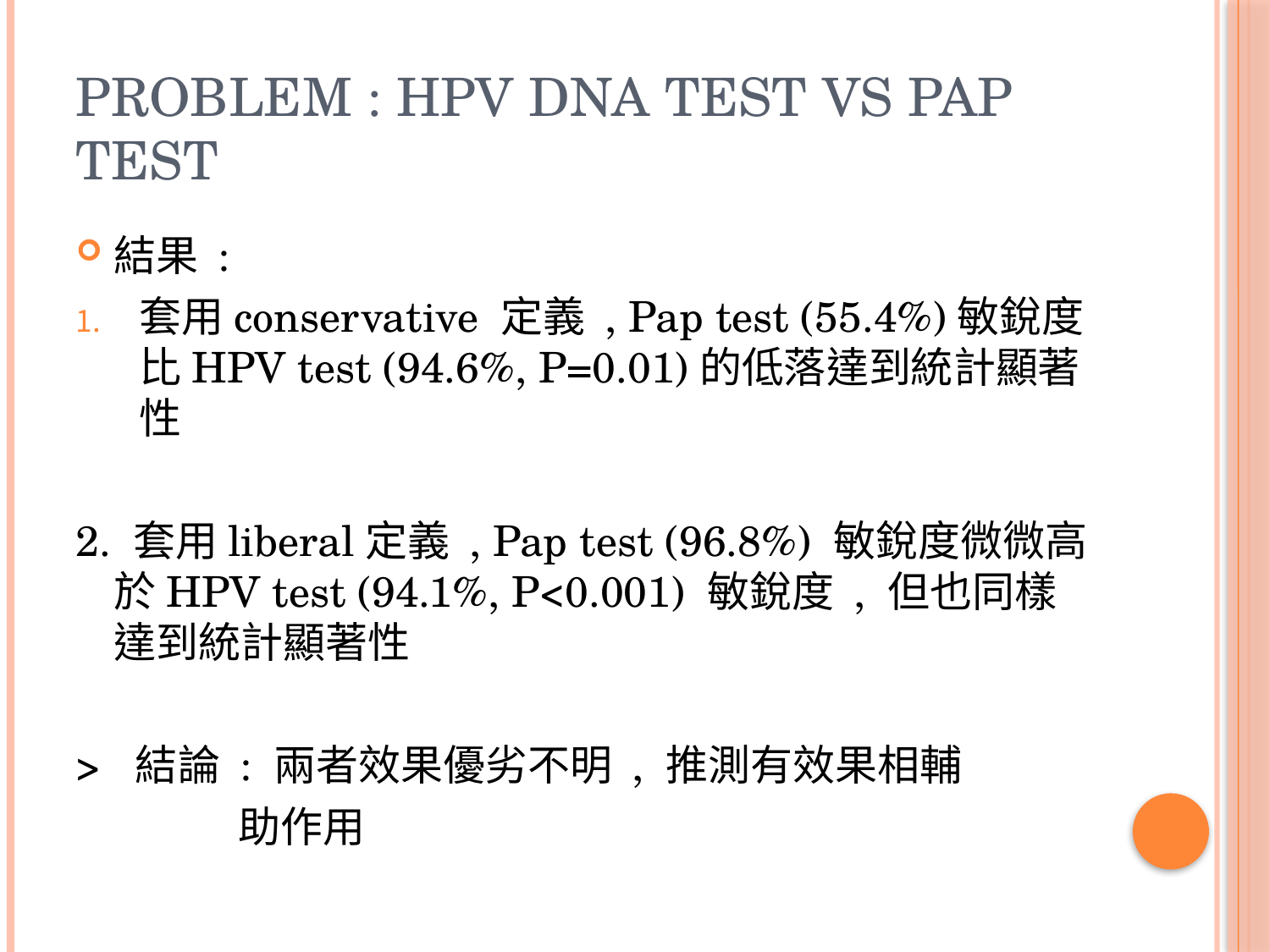

# Problem : HPV DNA test vs Pap test
結果 :
套用conservative 定義 , Pap test (55.4%)敏銳度比HPV test (94.6%, P=0.01)的低落達到統計顯著性

2. 套用liberal定義 , Pap test (96.8%) 敏銳度微微高於HPV test (94.1%, P<0.001) 敏銳度 , 但也同樣達到統計顯著性

>  結論 : 兩者效果優劣不明 , 推測有效果相輔
                助作用